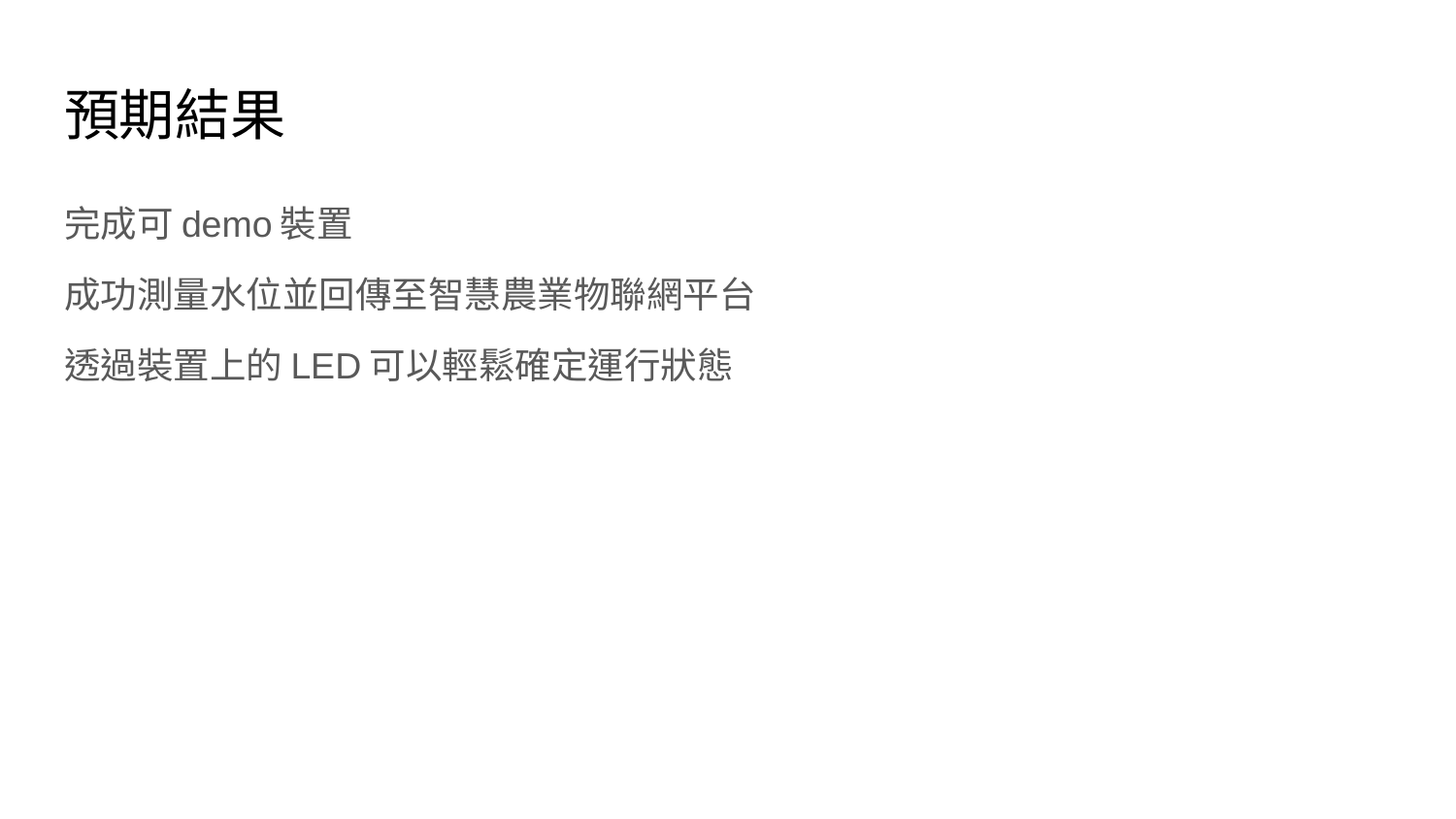

# 預期結果
完成可demo裝置
成功測量水位並回傳至智慧農業物聯網平台
透過裝置上的LED可以輕鬆確定運行狀態